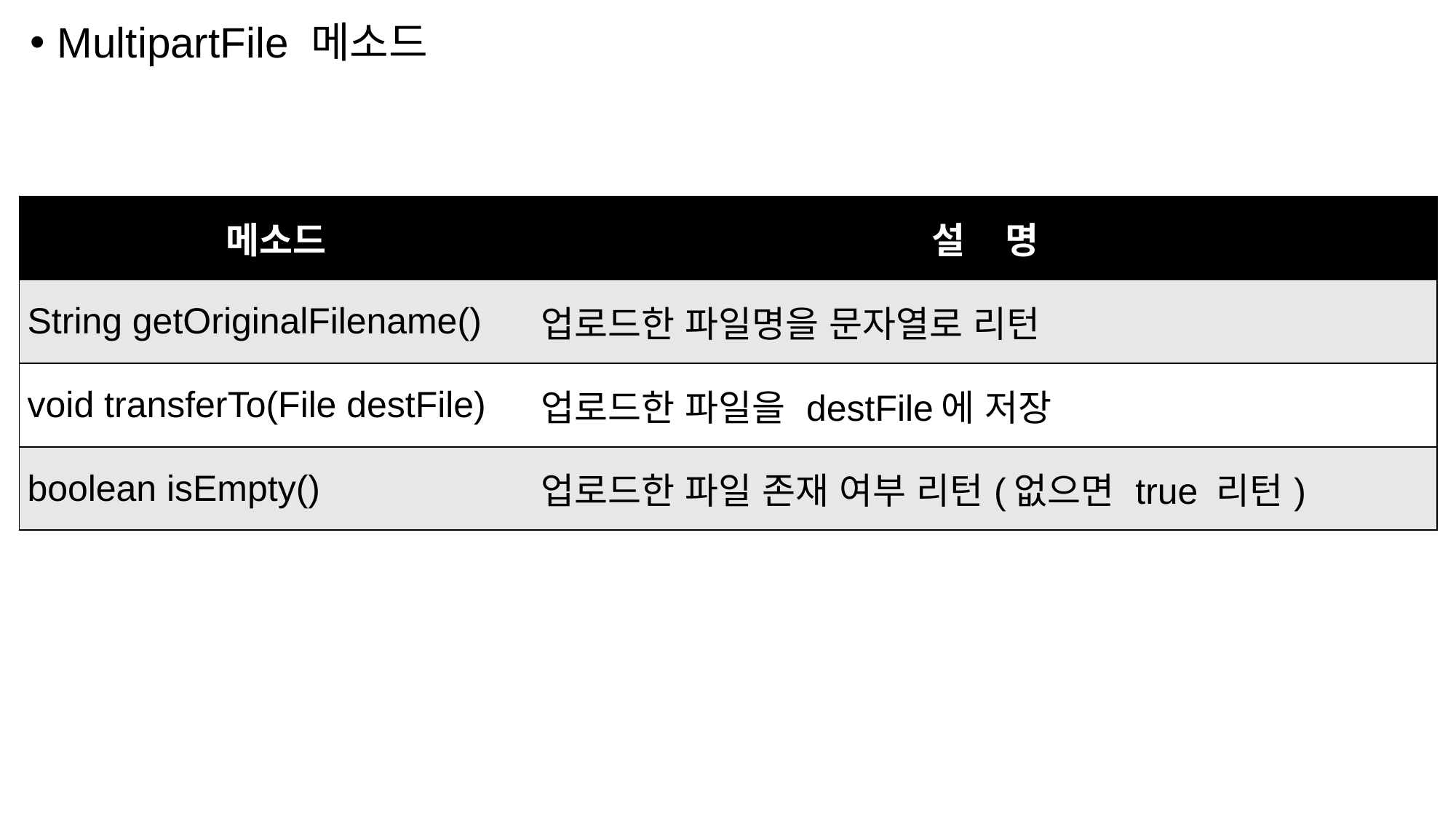

MultipartFile 메소드
| 메소드 | 설 명 |
| --- | --- |
| String getOriginalFilename() | 업로드한 파일명을 문자열로 리턴 |
| void transferTo(File destFile) | 업로드한 파일을 destFile에 저장 |
| boolean isEmpty() | 업로드한 파일 존재 여부 리턴(없으면 true 리턴) |